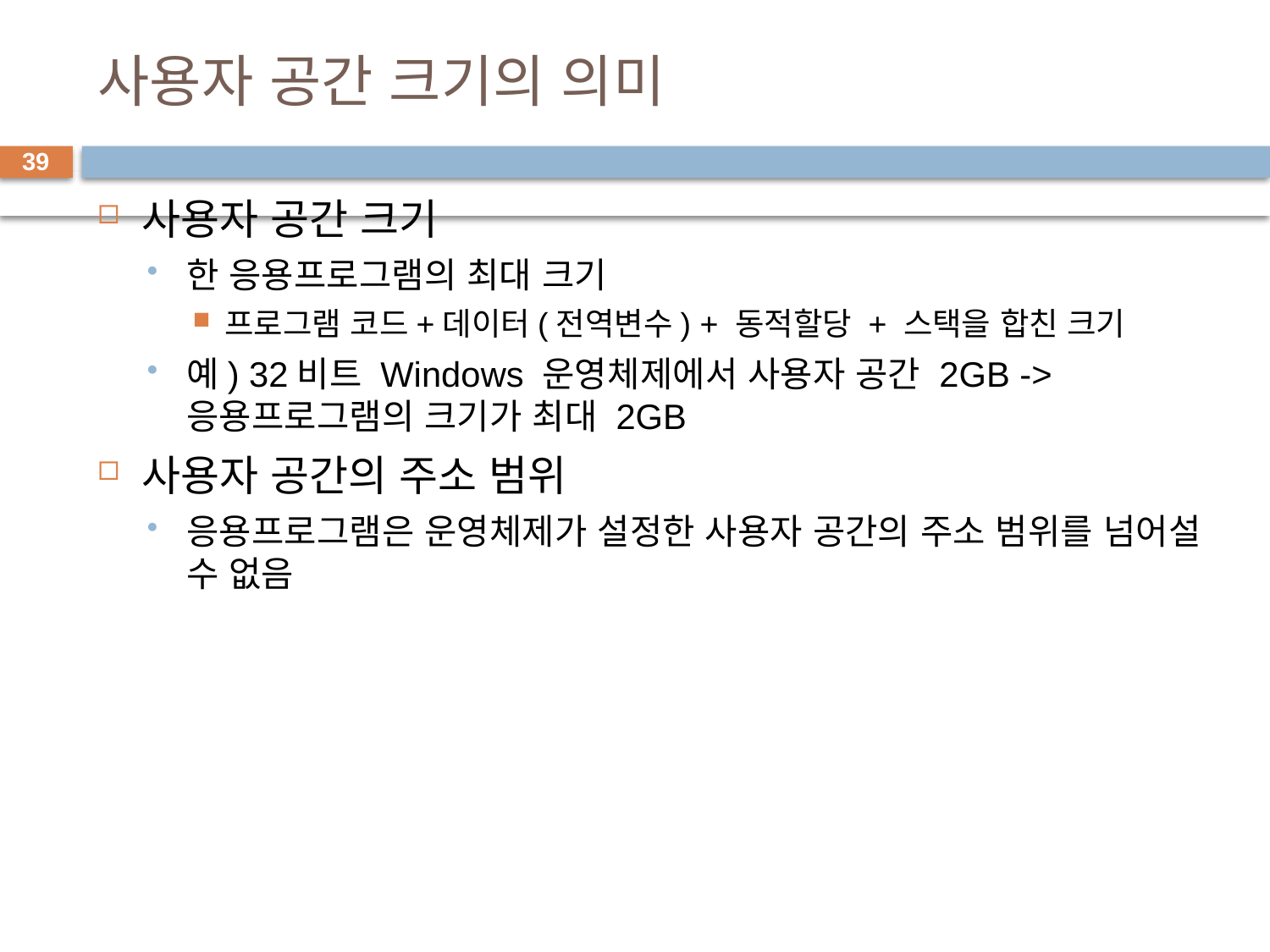

# 사용자 공간 크기의 의미
39
사용자 공간 크기
한 응용프로그램의 최대 크기
프로그램 코드+데이터(전역변수) + 동적할당 + 스택을 합친 크기
예) 32비트 Windows 운영체제에서 사용자 공간 2GB -> 응용프로그램의 크기가 최대 2GB
사용자 공간의 주소 범위
응용프로그램은 운영체제가 설정한 사용자 공간의 주소 범위를 넘어설 수 없음